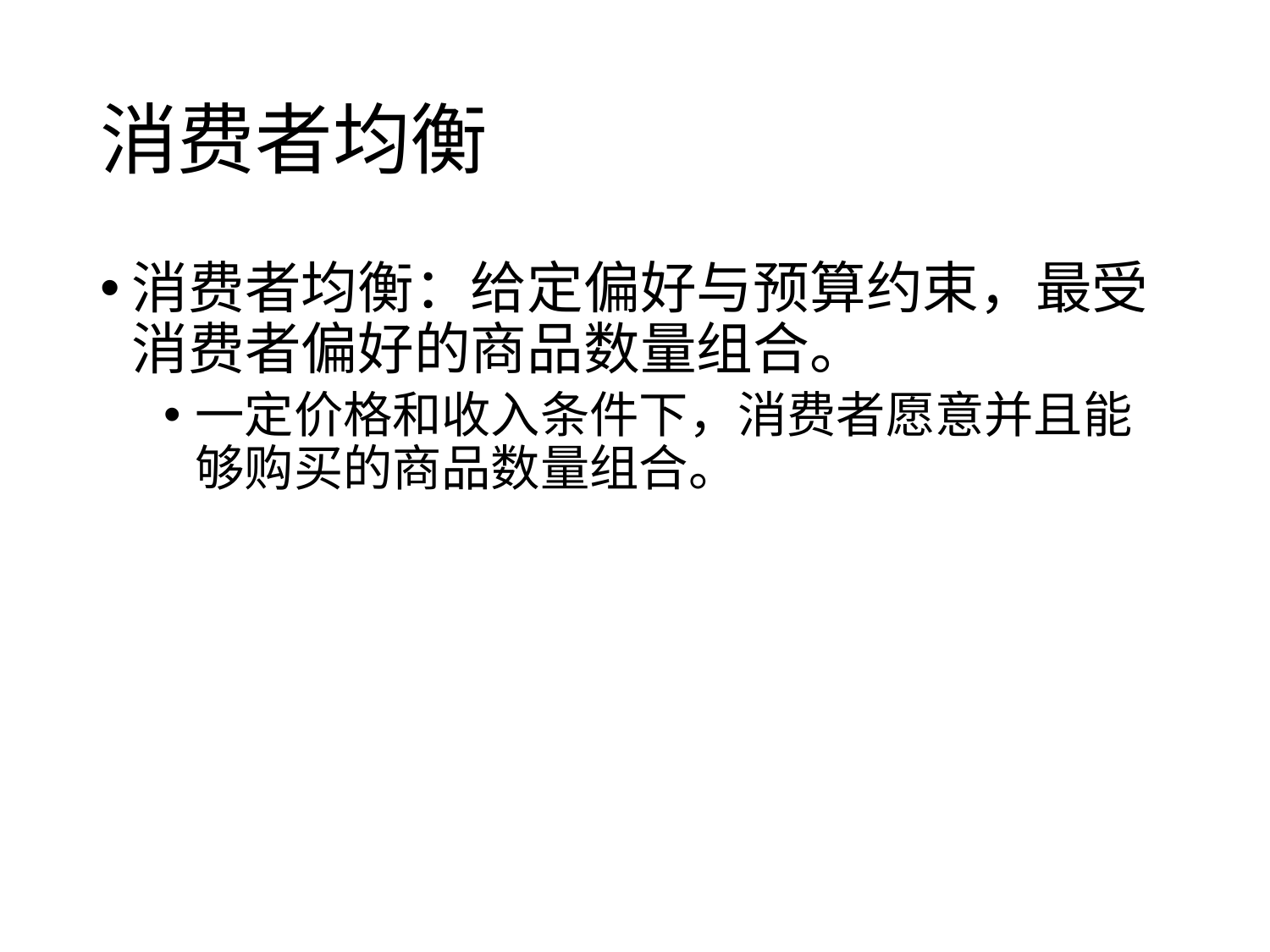

# 消费者均衡
消费者均衡：给定偏好与预算约束，最受消费者偏好的商品数量组合。
一定价格和收入条件下，消费者愿意并且能够购买的商品数量组合。